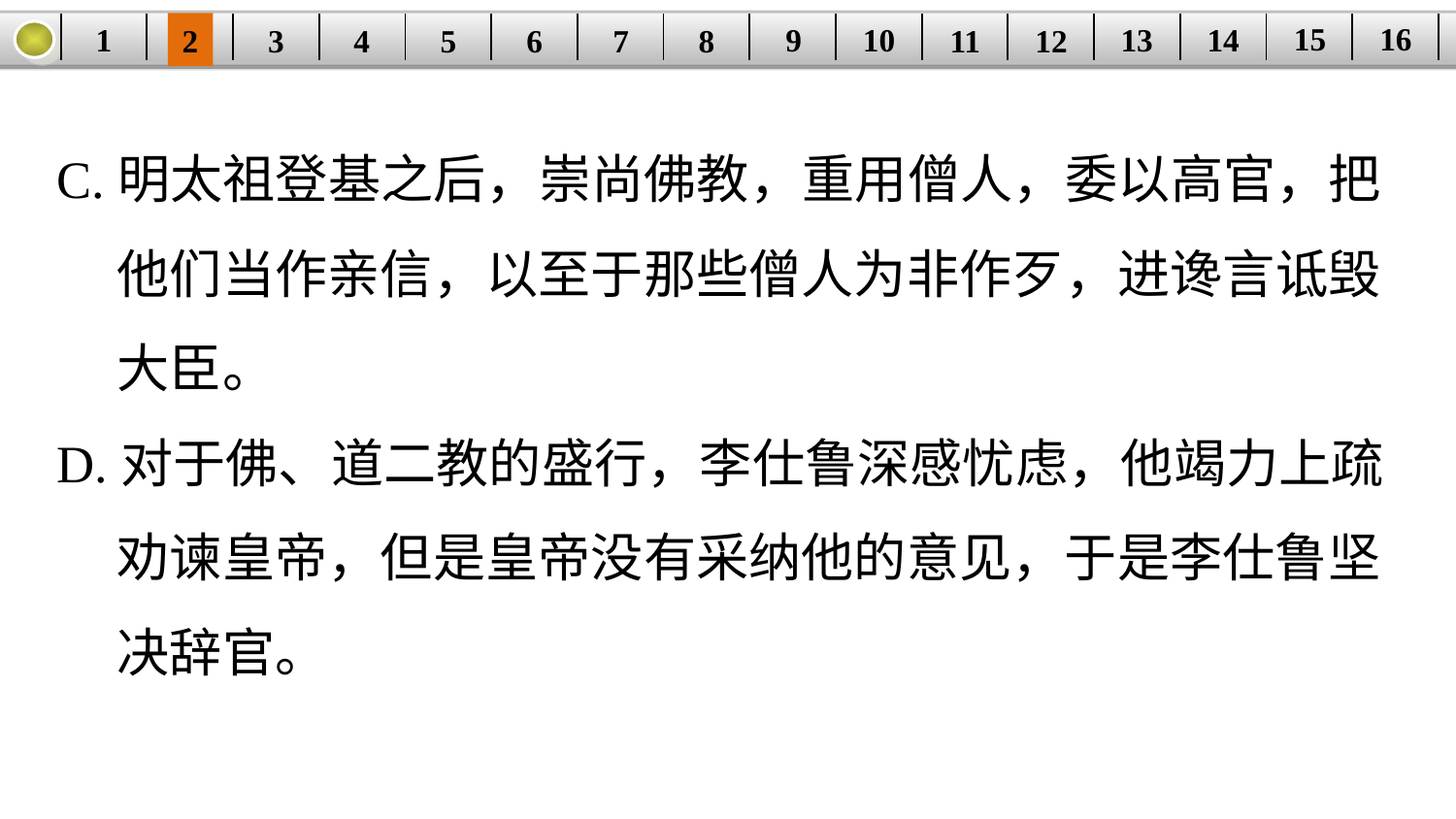

16

15
14
9
10
1
13
3
4
5
6
8
11
2
12
|  |  |  |  |  |  |  |  |  |  |  |  |  |  |  |  |
| --- | --- | --- | --- | --- | --- | --- | --- | --- | --- | --- | --- | --- | --- | --- | --- |
7

C.明太祖登基之后，崇尚佛教，重用僧人，委以高官，把
    他们当作亲信，以至于那些僧人为非作歹，进谗言诋毁
    大臣。
D.对于佛、道二教的盛行，李仕鲁深感忧虑，他竭力上疏
    劝谏皇帝，但是皇帝没有采纳他的意见，于是李仕鲁坚
    决辞官。